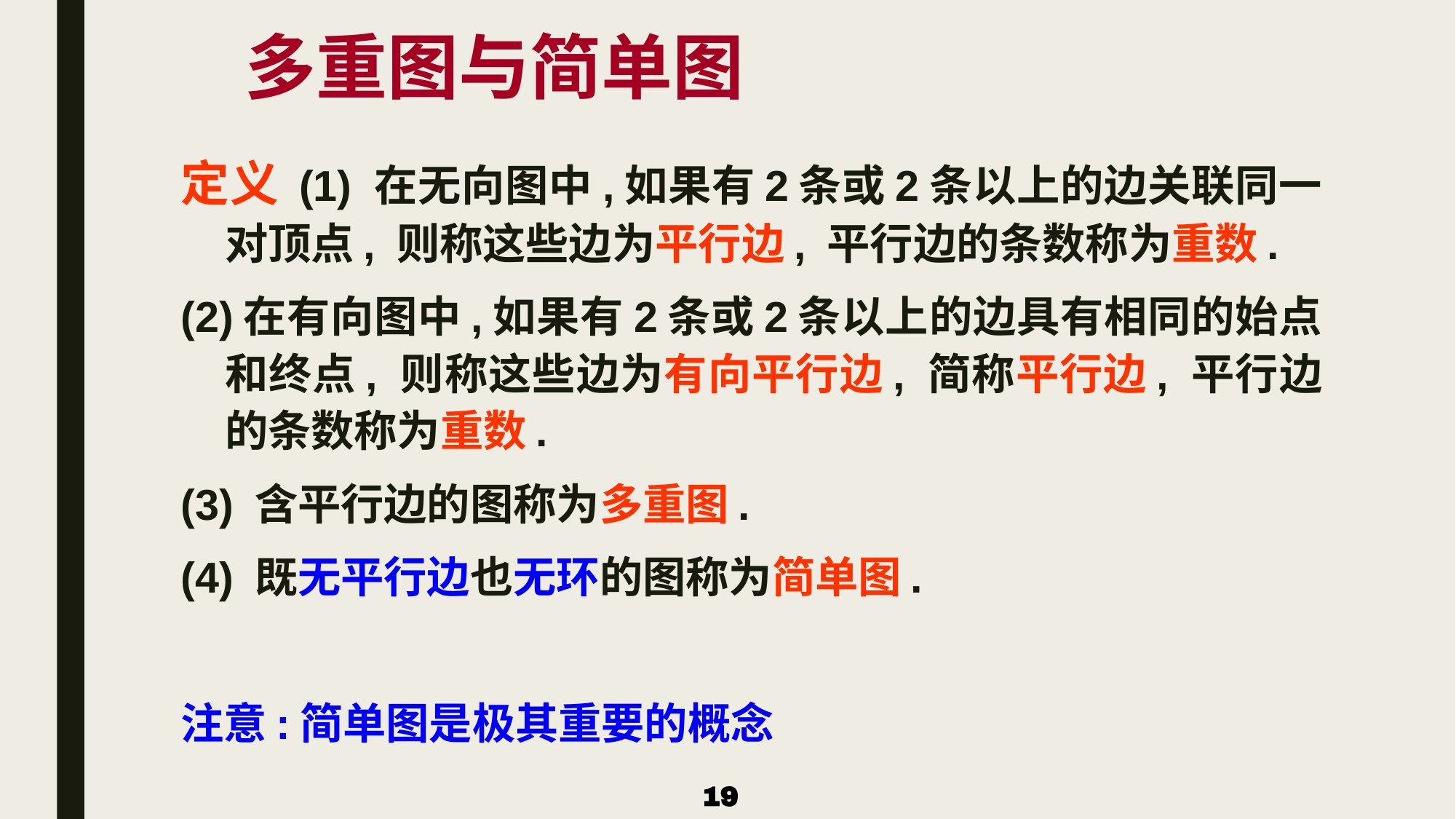

# 多重图与简单图
定义 (1) 在无向图中,如果有2条或2条以上的边关联同一对顶点, 则称这些边为平行边, 平行边的条数称为重数.
(2)在有向图中,如果有2条或2条以上的边具有相同的始点和终点, 则称这些边为有向平行边, 简称平行边, 平行边的条数称为重数.
(3) 含平行边的图称为多重图.
(4) 既无平行边也无环的图称为简单图.

注意:简单图是极其重要的概念
19